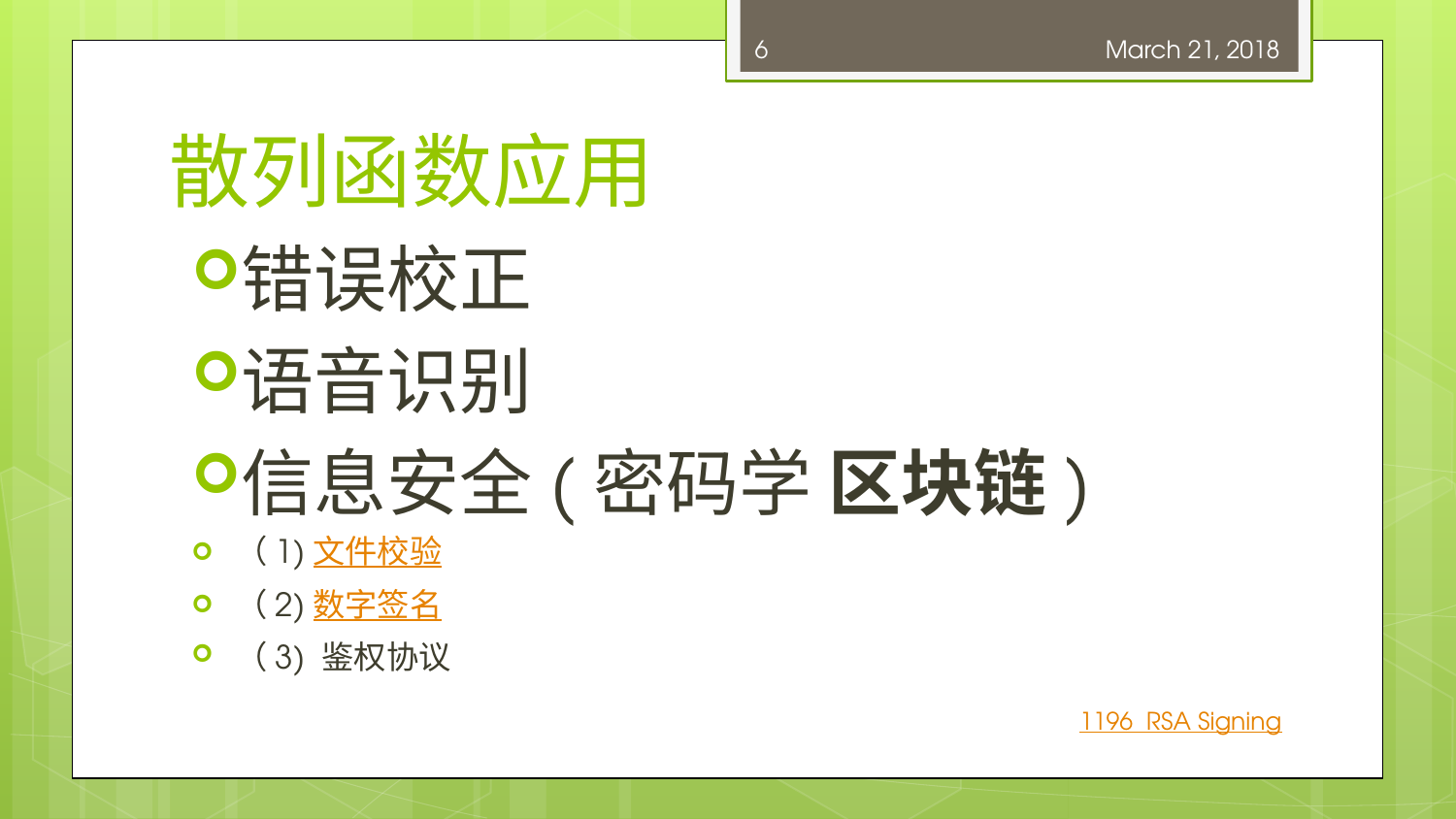

6
March 21, 2018
# 散列函数应用
错误校正
语音识别
信息安全(密码学 区块链)
（1)文件校验
（2)数字签名
（3) 鉴权协议
1196  RSA Signing